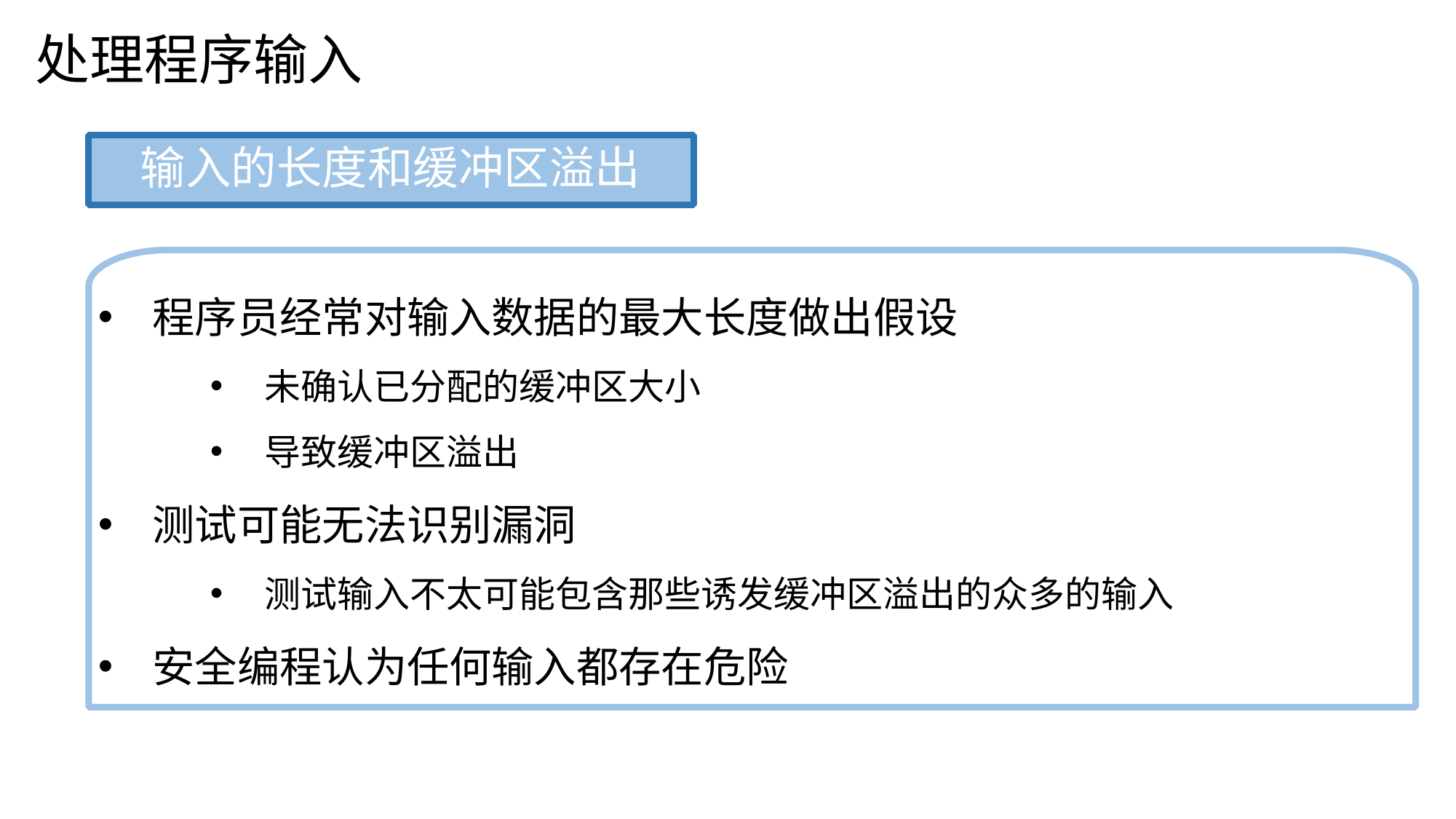

处理程序输入

输入的长度和缓冲区溢出
程序员经常对输入数据的最大长度做出假设
未确认已分配的缓冲区大小
导致缓冲区溢出
测试可能无法识别漏洞
测试输入不太可能包含那些诱发缓冲区溢出的众多的输入
安全编程认为任何输入都存在危险